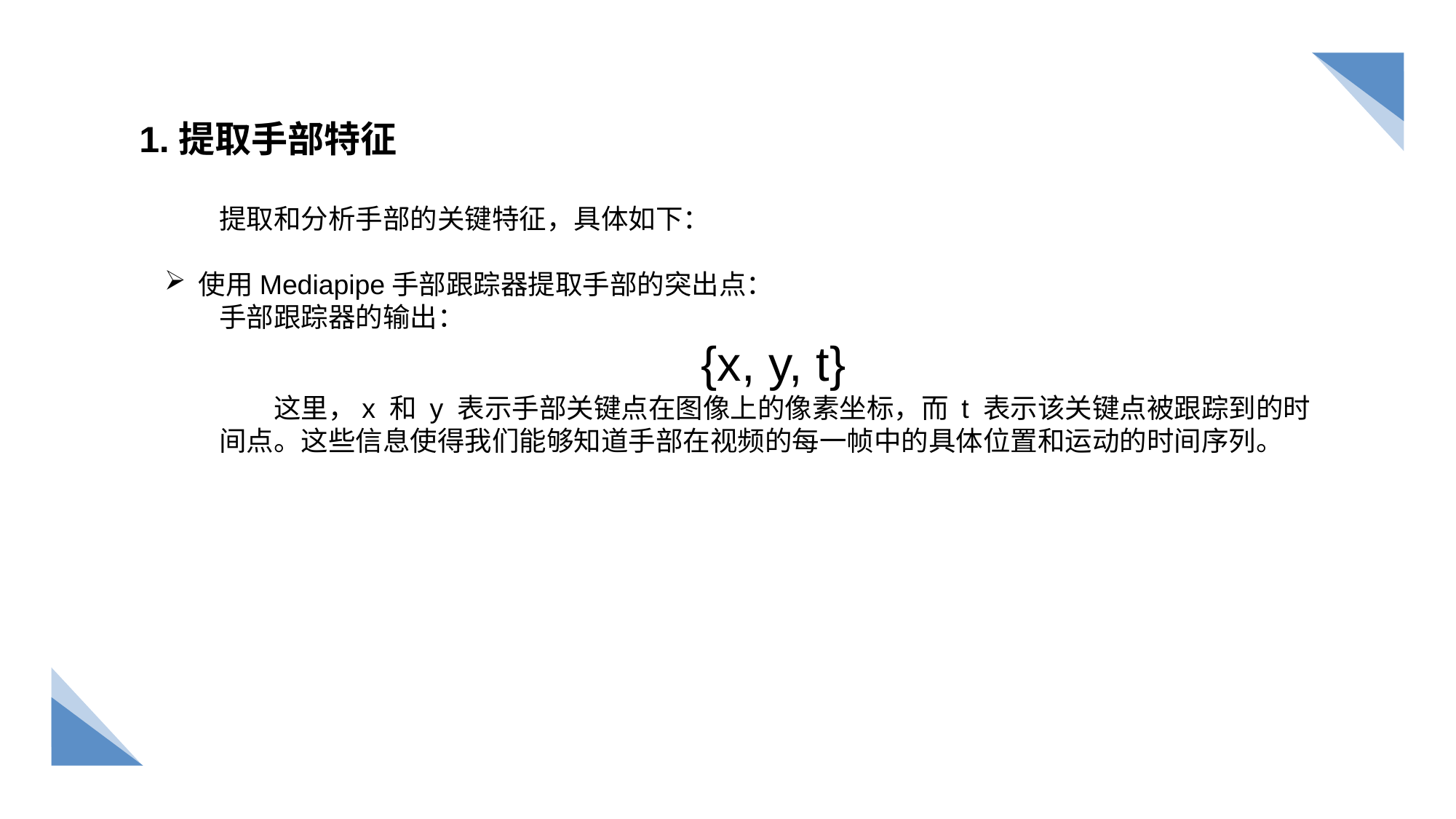

1.提取手部特征
提取和分析手部的关键特征，具体如下：

使用Mediapipe手部跟踪器提取手部的突出点：
手部跟踪器的输出：
 {x, y, t}
这里，x 和 y 表示手部关键点在图像上的像素坐标，而 t 表示该关键点被跟踪到的时间点。这些信息使得我们能够知道手部在视频的每一帧中的具体位置和运动的时间序列。